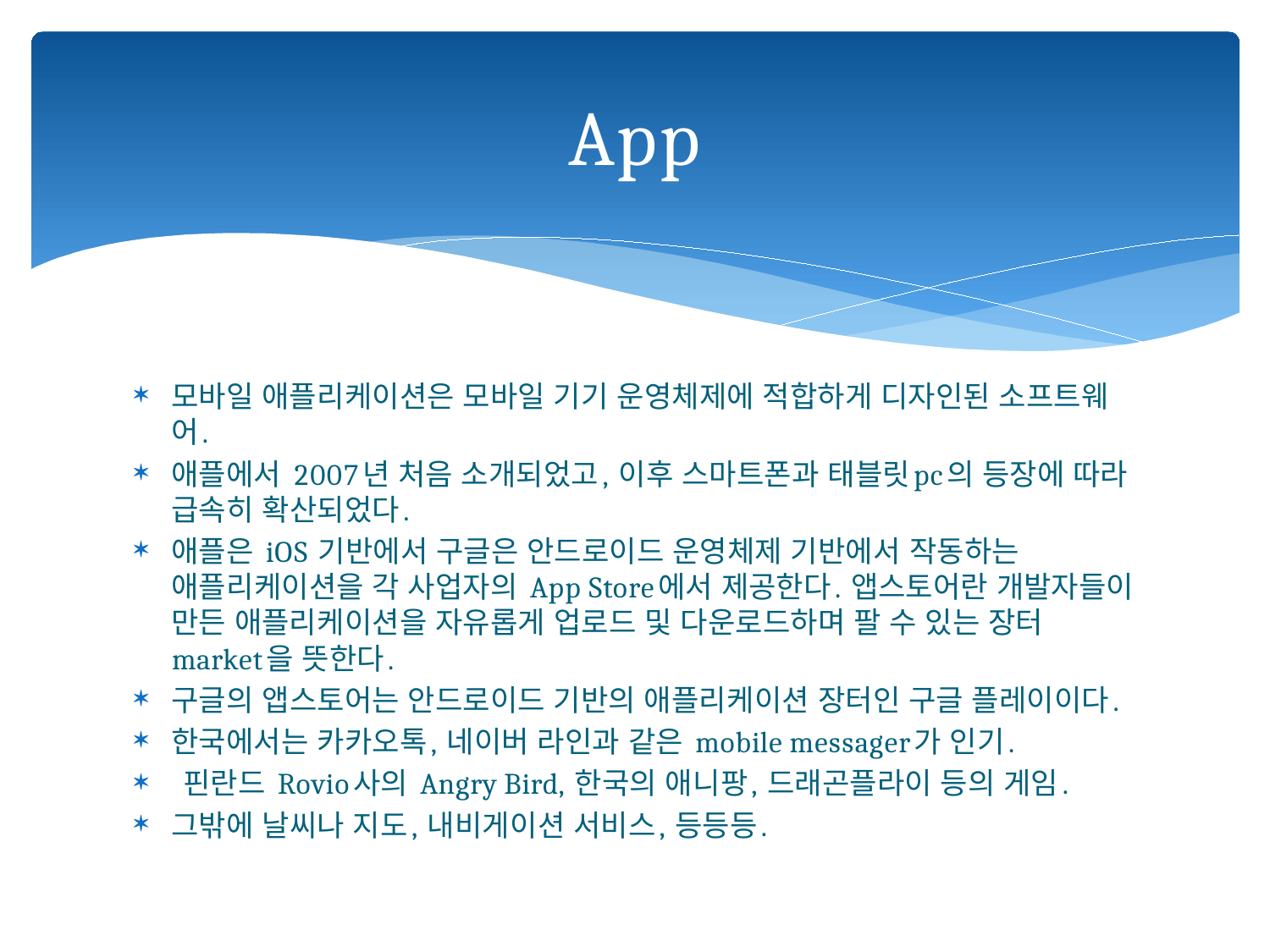

# App
모바일 애플리케이션은 모바일 기기 운영체제에 적합하게 디자인된 소프트웨어.
애플에서 2007년 처음 소개되었고, 이후 스마트폰과 태블릿pc의 등장에 따라 급속히 확산되었다.
애플은 iOS 기반에서 구글은 안드로이드 운영체제 기반에서 작동하는 애플리케이션을 각 사업자의 App Store에서 제공한다. 앱스토어란 개발자들이 만든 애플리케이션을 자유롭게 업로드 및 다운로드하며 팔 수 있는 장터market을 뜻한다.
구글의 앱스토어는 안드로이드 기반의 애플리케이션 장터인 구글 플레이이다.
한국에서는 카카오톡, 네이버 라인과 같은 mobile messager가 인기.
 핀란드 Rovio사의 Angry Bird, 한국의 애니팡, 드래곤플라이 등의 게임.
그밖에 날씨나 지도, 내비게이션 서비스, 등등등.